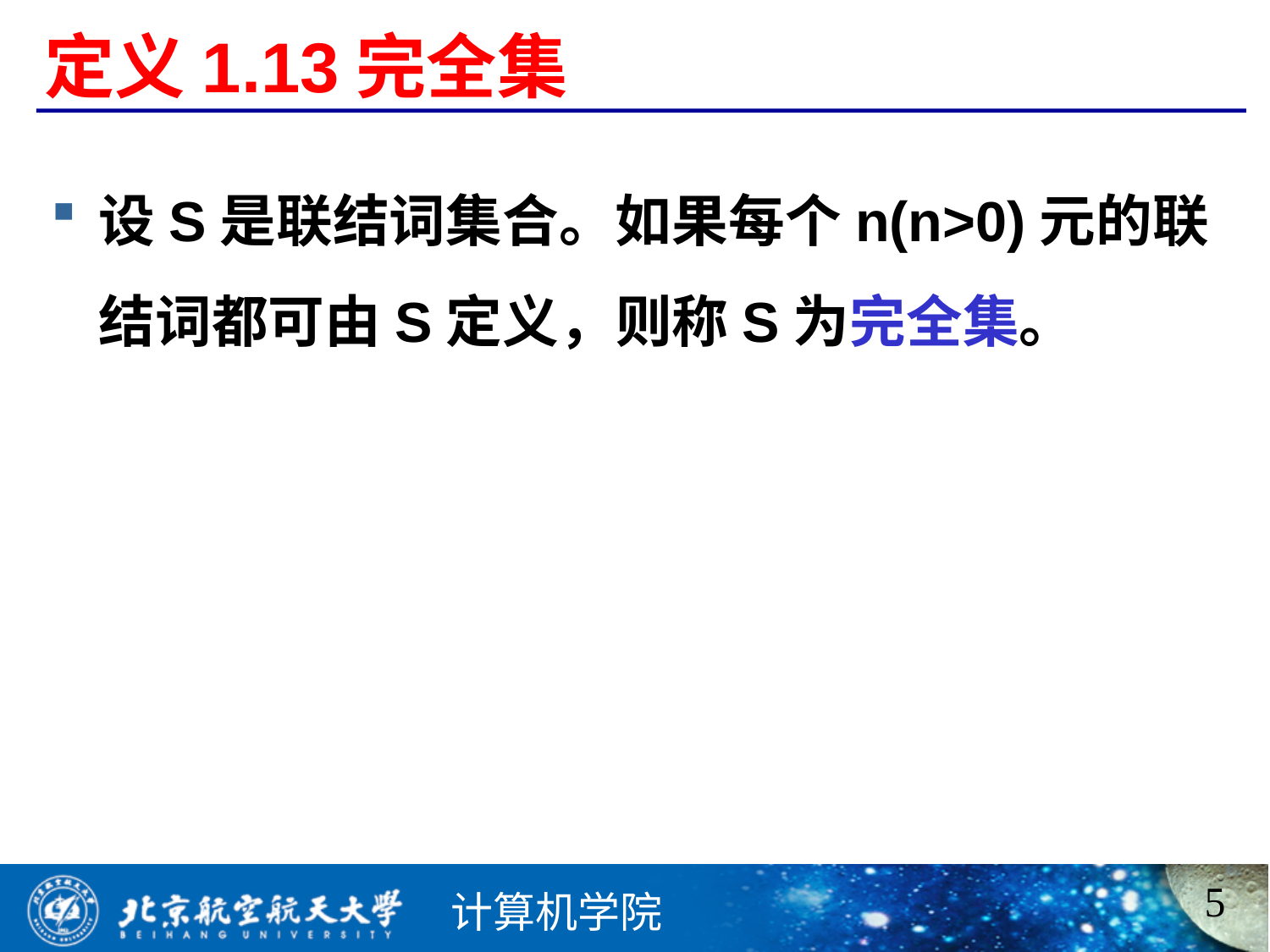

# 定义1.13完全集
设S是联结词集合。如果每个n(n>0)元的联结词都可由S定义，则称S为完全集。